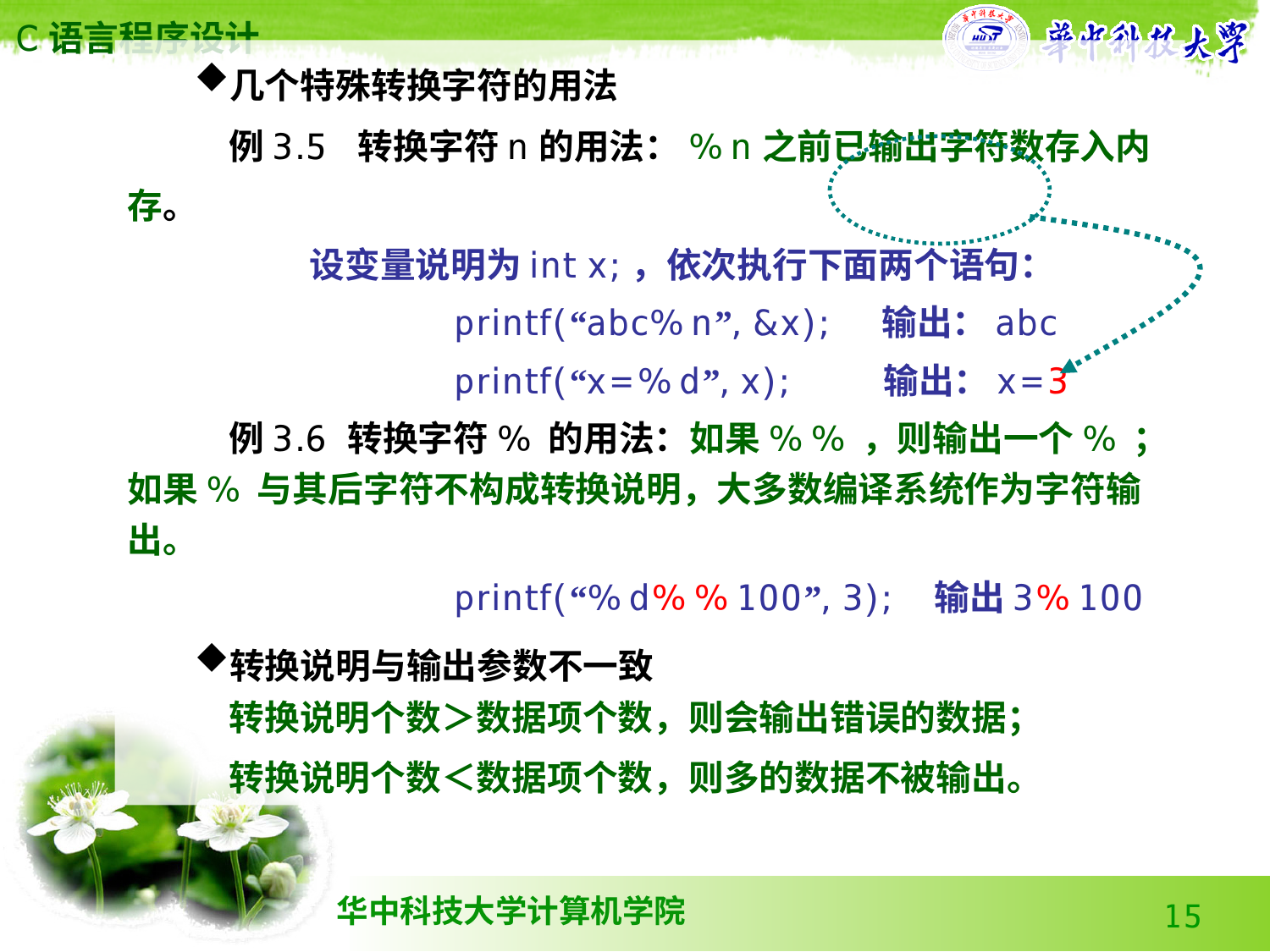

几个特殊转换字符的用法
       例3.5  转换字符n的用法：%n之前已输出字符数存入内存。
                 设变量说明为int x;，依次执行下面两个语句：
                            printf(“abc%n”, &x);    输出：abc
                            printf(“x=%d”, x);        输出：x=3
       例3.6 转换字符%的用法：如果%%，则输出一个%；如果%与其后字符不构成转换说明，大多数编译系统作为字符输出。
                            printf(“%d%%100”, 3);   输出3%100
转换说明与输出参数不一致
       转换说明个数＞数据项个数，则会输出错误的数据；
       转换说明个数＜数据项个数，则多的数据不被输出。

15